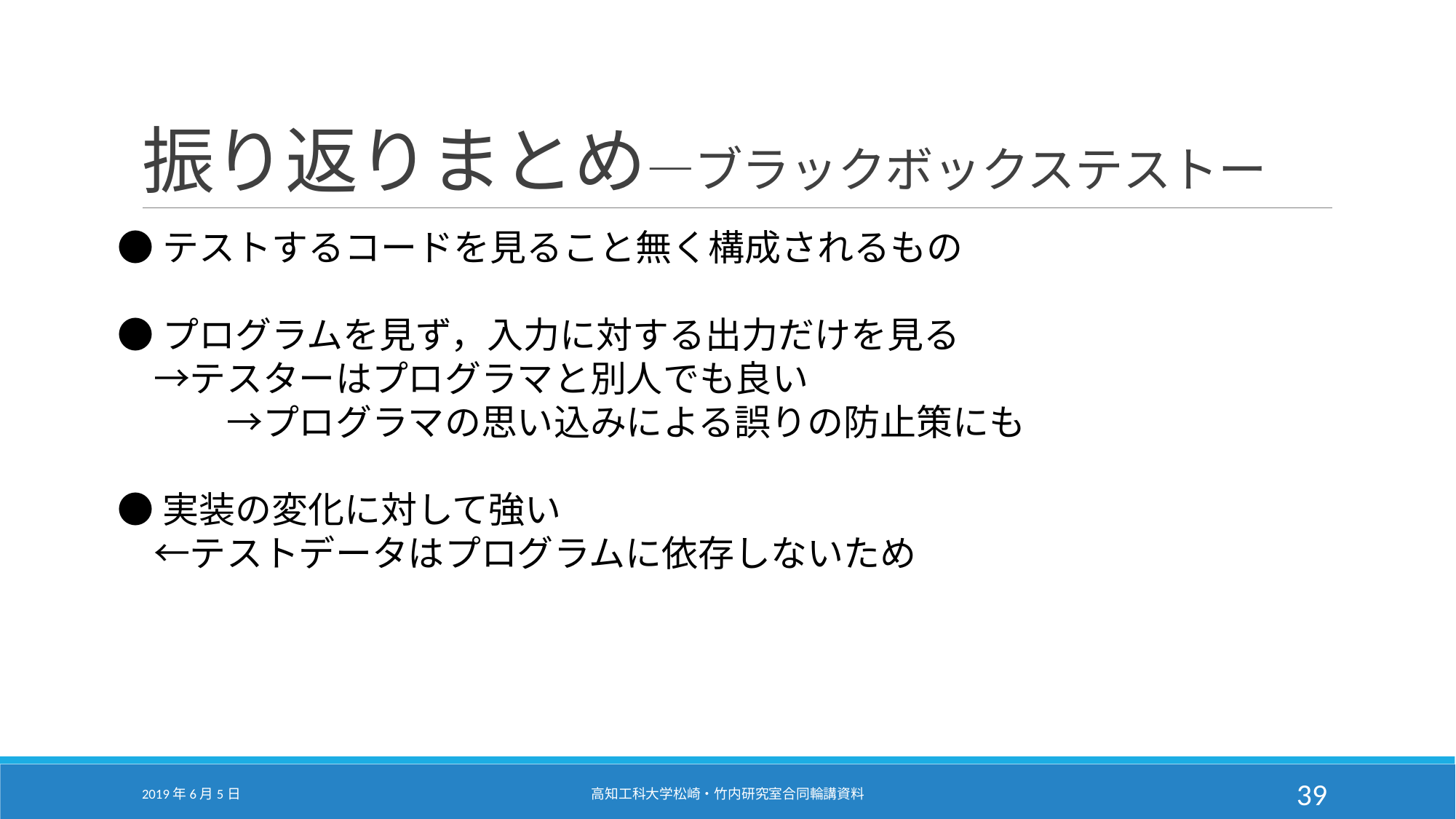

# 振り返りまとめ―ブラックボックステストー
●テストするコードを見ること無く構成されるもの

●プログラムを見ず，入力に対する出力だけを見る
　→テスターはプログラマと別人でも良い
　　　→プログラマの思い込みによる誤りの防止策にも

●実装の変化に対して強い
　←テストデータはプログラムに依存しないため

2019年6月5日
高知工科大学松崎・竹内研究室合同輪講資料
39